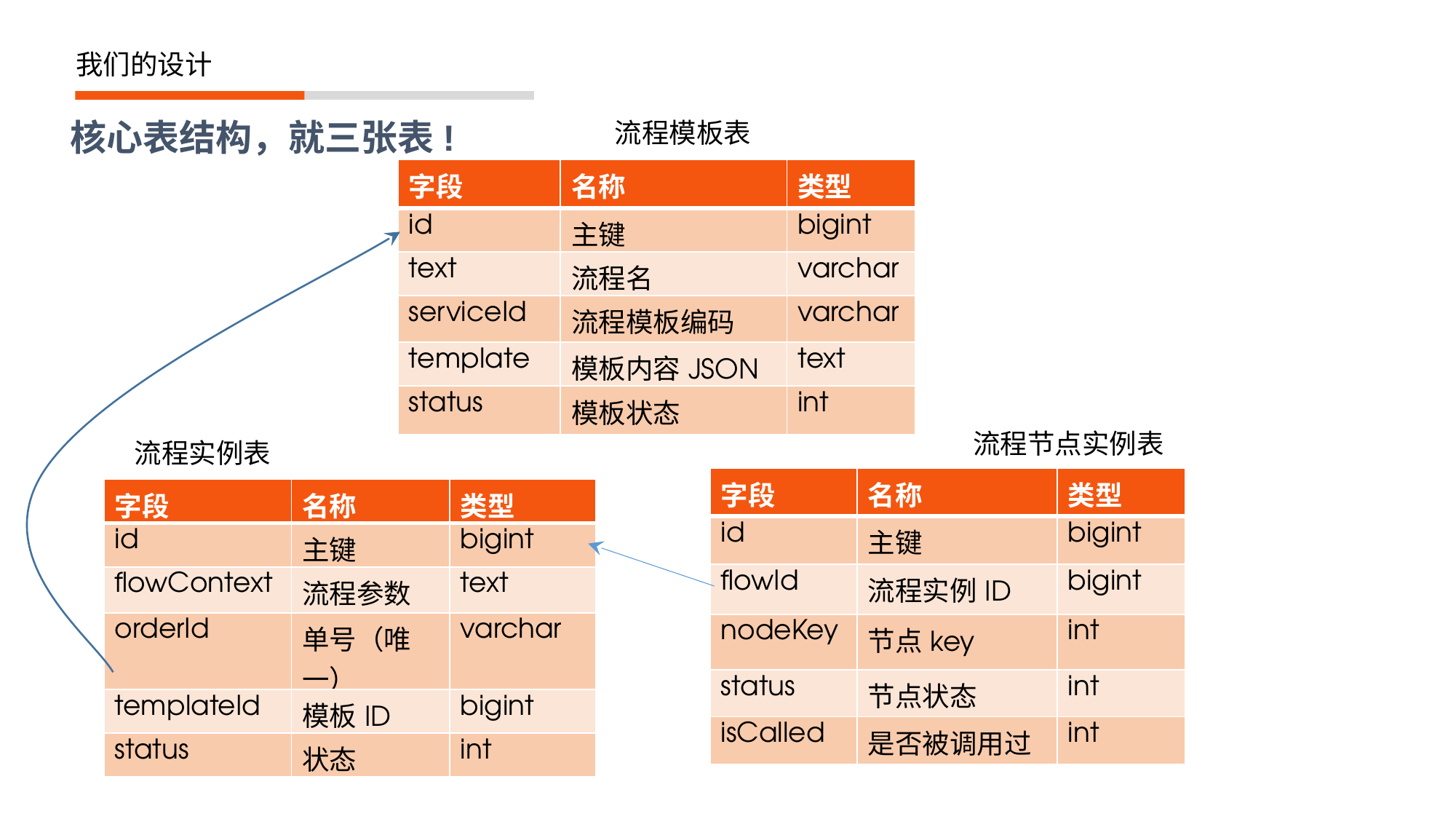

我们的设计
核心表结构，就三张表!
流程模板表

| 字段 | 名称 | 类型 |
| --- | --- | --- |
| id | 主键 | bigint |
| text | 流程名 | varchar |
| serviceId | 流程模板编码 | varchar |
| template | 模板内容JSON | text |
| status | 模板状态 | int |

流程节点实例表
流程实例表
| 字段 | 名称 | 类型 |
| --- | --- | --- |
| id | 主键 | bigint |
| flowId | 流程实例ID | bigint |
| nodeKey | 节点key | int |
| status | 节点状态 | int |
| isCalled | 是否被调用过 | int |
| 字段 | 名称 | 类型 |
| --- | --- | --- |
| id | 主键 | bigint |
| flowContext | 流程参数 | text |
| orderId | 单号（唯一） | varchar |
| templateId | 模板ID | bigint |
| status | 状态 | int |